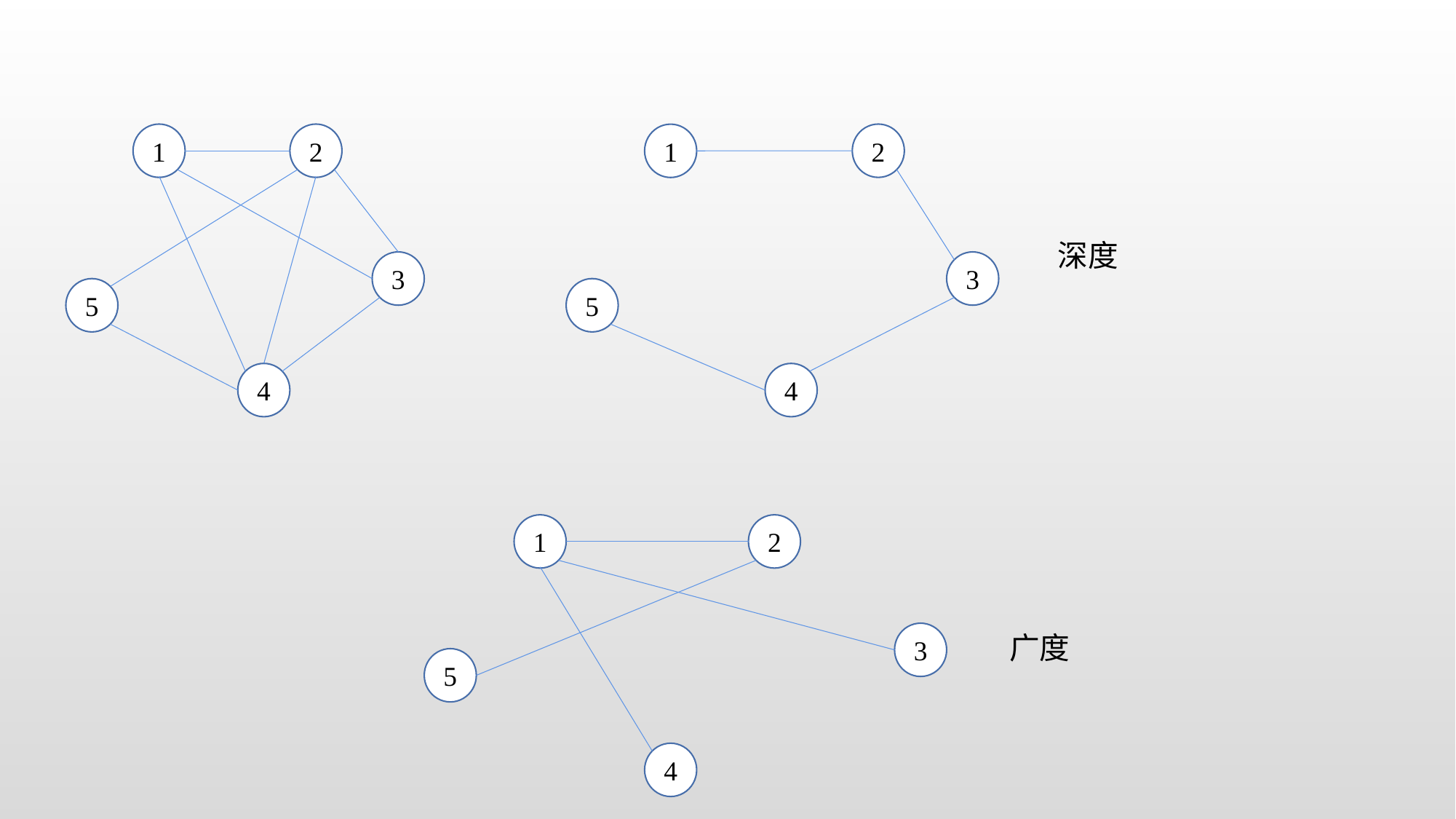

1
2
2
1
深度
3
3
5
5
4
4
1
2
3
广度
5
4